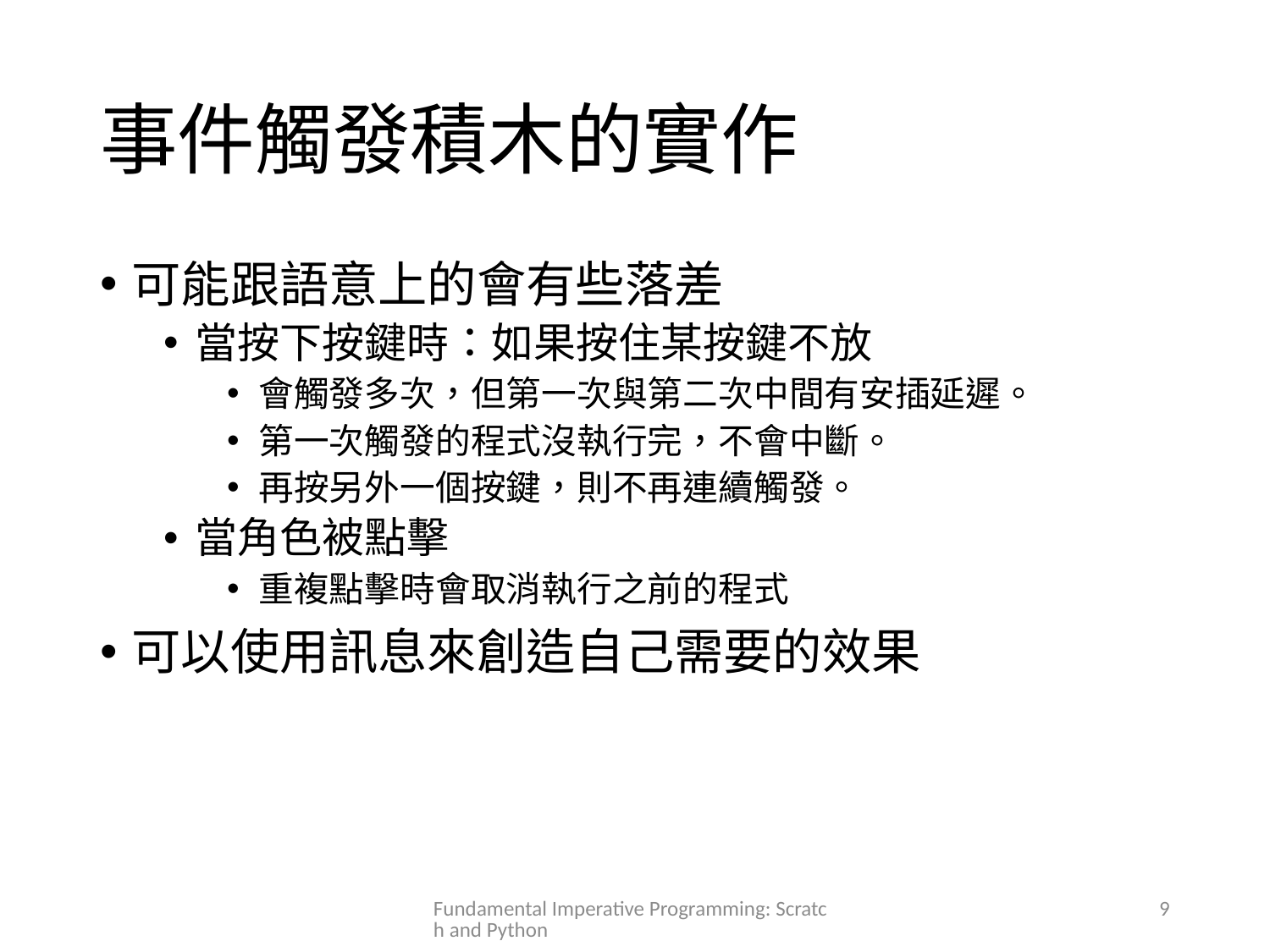

# 事件觸發積木的實作
可能跟語意上的會有些落差
當按下按鍵時：如果按住某按鍵不放
會觸發多次，但第一次與第二次中間有安插延遲。
第一次觸發的程式沒執行完，不會中斷。
再按另外一個按鍵，則不再連續觸發。
當角色被點擊
重複點擊時會取消執行之前的程式
可以使用訊息來創造自己需要的效果
Fundamental Imperative Programming: Scratch and Python
9